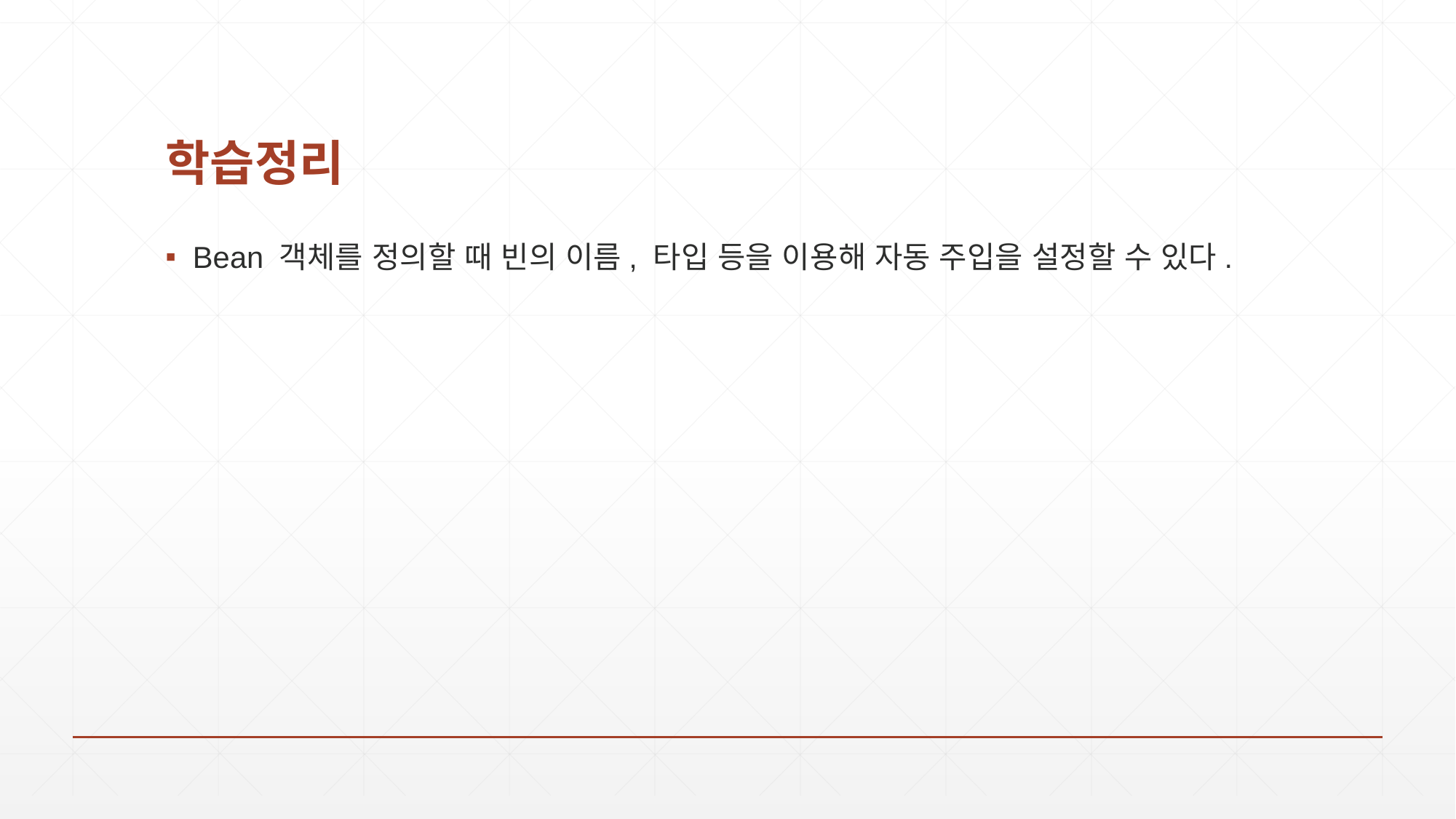

# 학습정리
Bean 객체를 정의할 때 빈의 이름, 타입 등을 이용해 자동 주입을 설정할 수 있다.